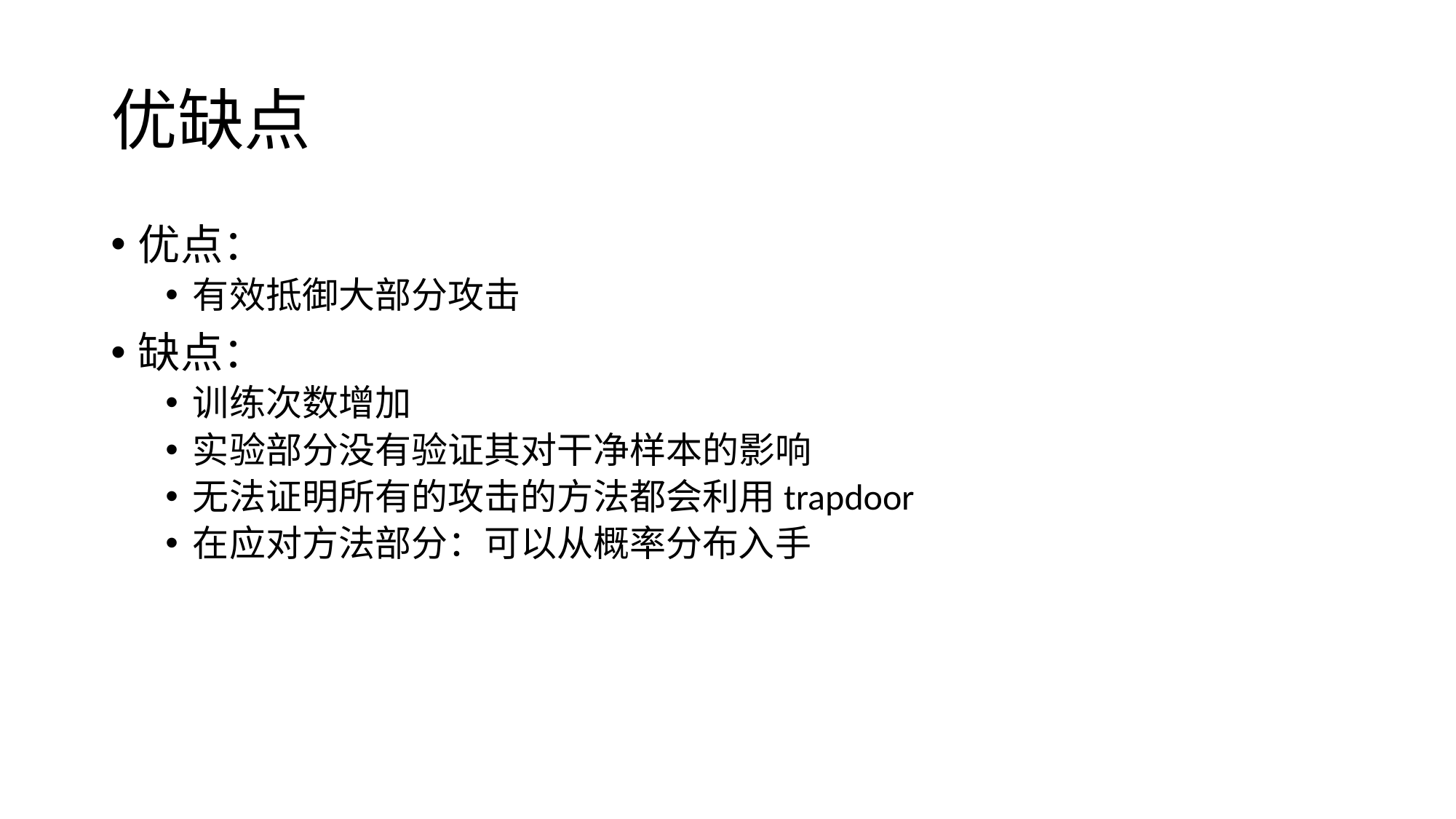

# 优缺点
优点：
有效抵御大部分攻击
缺点：
训练次数增加
实验部分没有验证其对干净样本的影响
无法证明所有的攻击的方法都会利用trapdoor
在应对方法部分：可以从概率分布入手